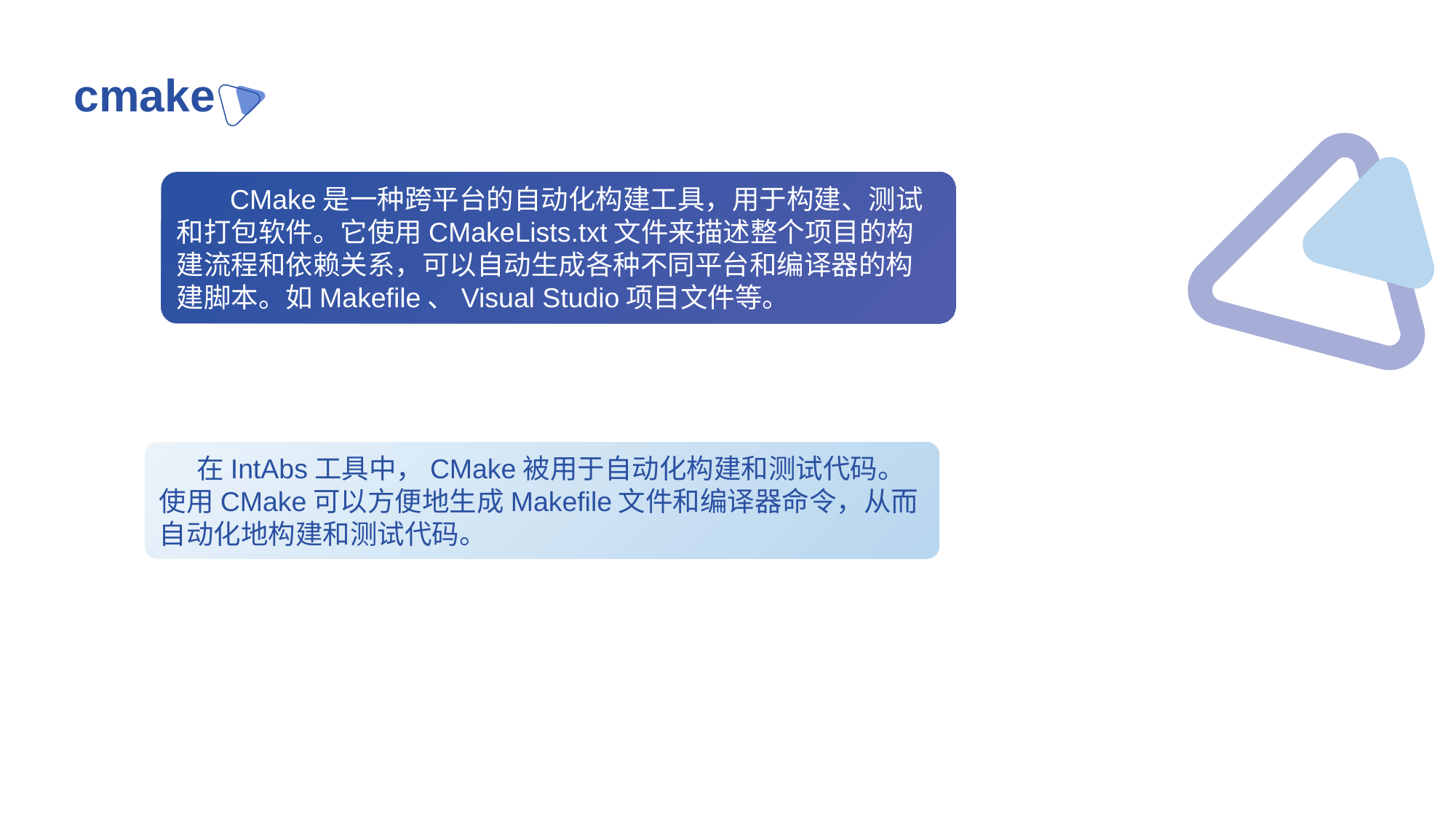

cmake

       CMake是一种跨平台的自动化构建工具，用于构建、测试和打包软件。它使用CMakeLists.txt文件来描述整个项目的构建流程和依赖关系，可以自动生成各种不同平台和编译器的构建脚本。如Makefile、Visual Studio项目文件等。
     在IntAbs工具中，CMake被用于自动化构建和测试代码。使用CMake可以方便地生成Makefile文件和编译器命令，从而自动化地构建和测试代码。